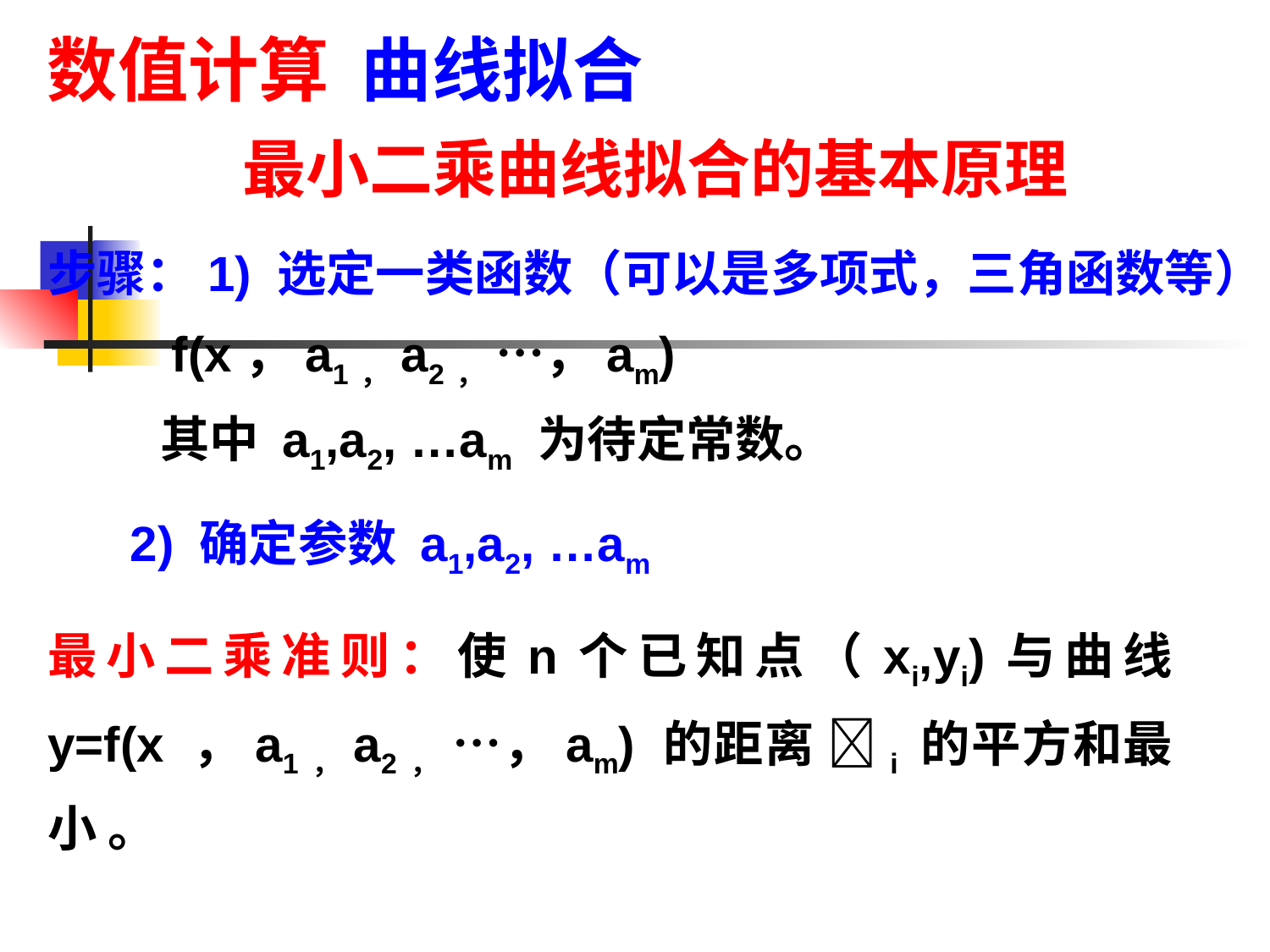

数值计算  曲线拟合
最小二乘曲线拟合的基本原理
步骤：1) 选定一类函数（可以是多项式，三角函数等）
         f(x，a1，a2， …，am)
         其中 a1,a2, …am 为待定常数。
      2) 确定参数 a1,a2, …am
最小二乘准则：使n个已知点（xi,yi)与曲线 y=f(x ，a1，a2， …，am) 的距离 δi 的平方和最小 。
42